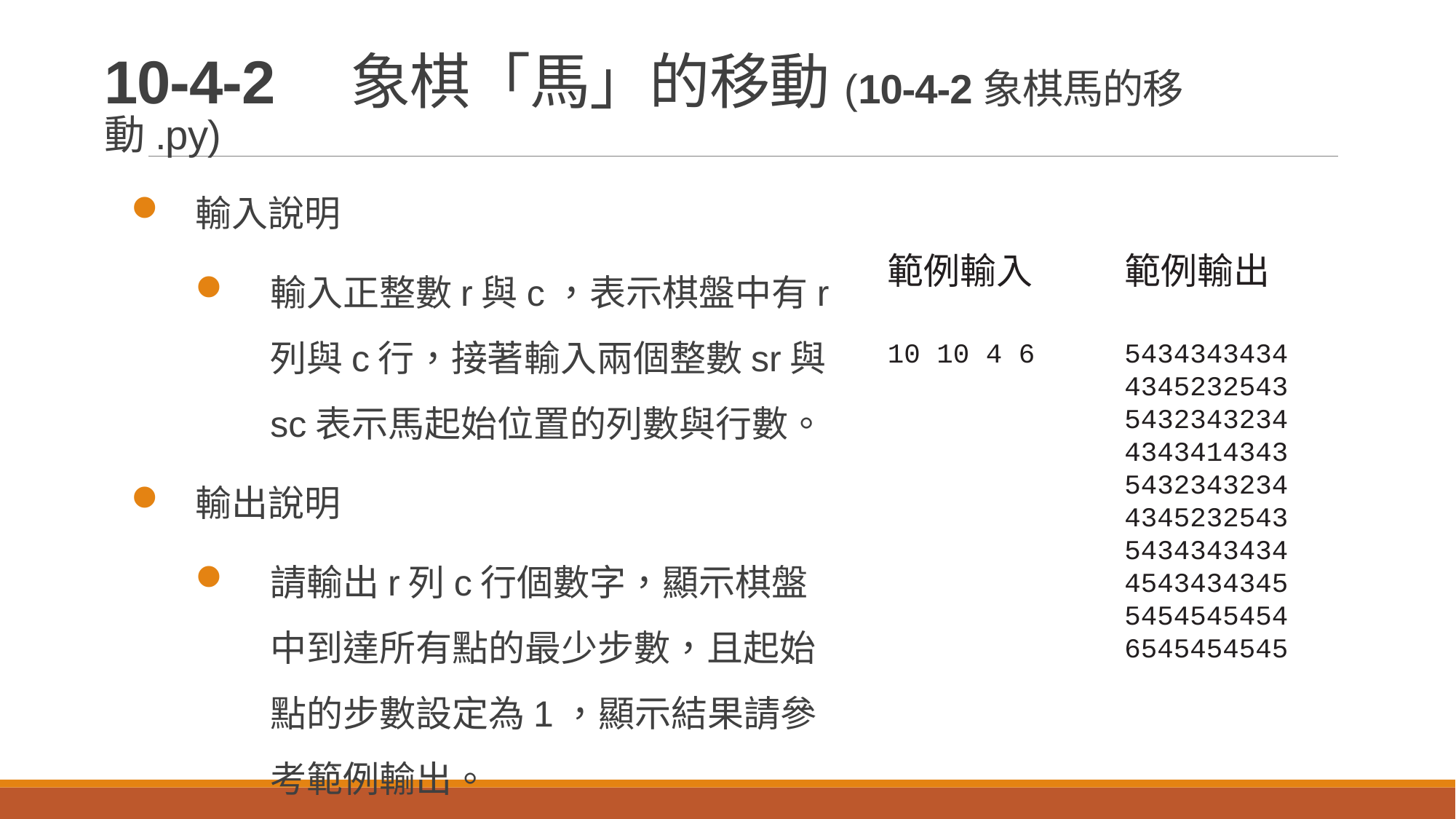

# 10-4-2　象棋「馬」的移動(10-4-2象棋馬的移動.py)
輸入說明
輸入正整數r與c，表示棋盤中有r列與c行，接著輸入兩個整數sr與sc表示馬起始位置的列數與行數。
輸出說明
請輸出r列c行個數字，顯示棋盤中到達所有點的最少步數，且起始點的步數設定為1，顯示結果請參考範例輸出。
範例輸入

10 10 4 6
範例輸出

5434343434
4345232543
5432343234
4343414343
5432343234
4345232543
5434343434
4543434345
5454545454
6545454545